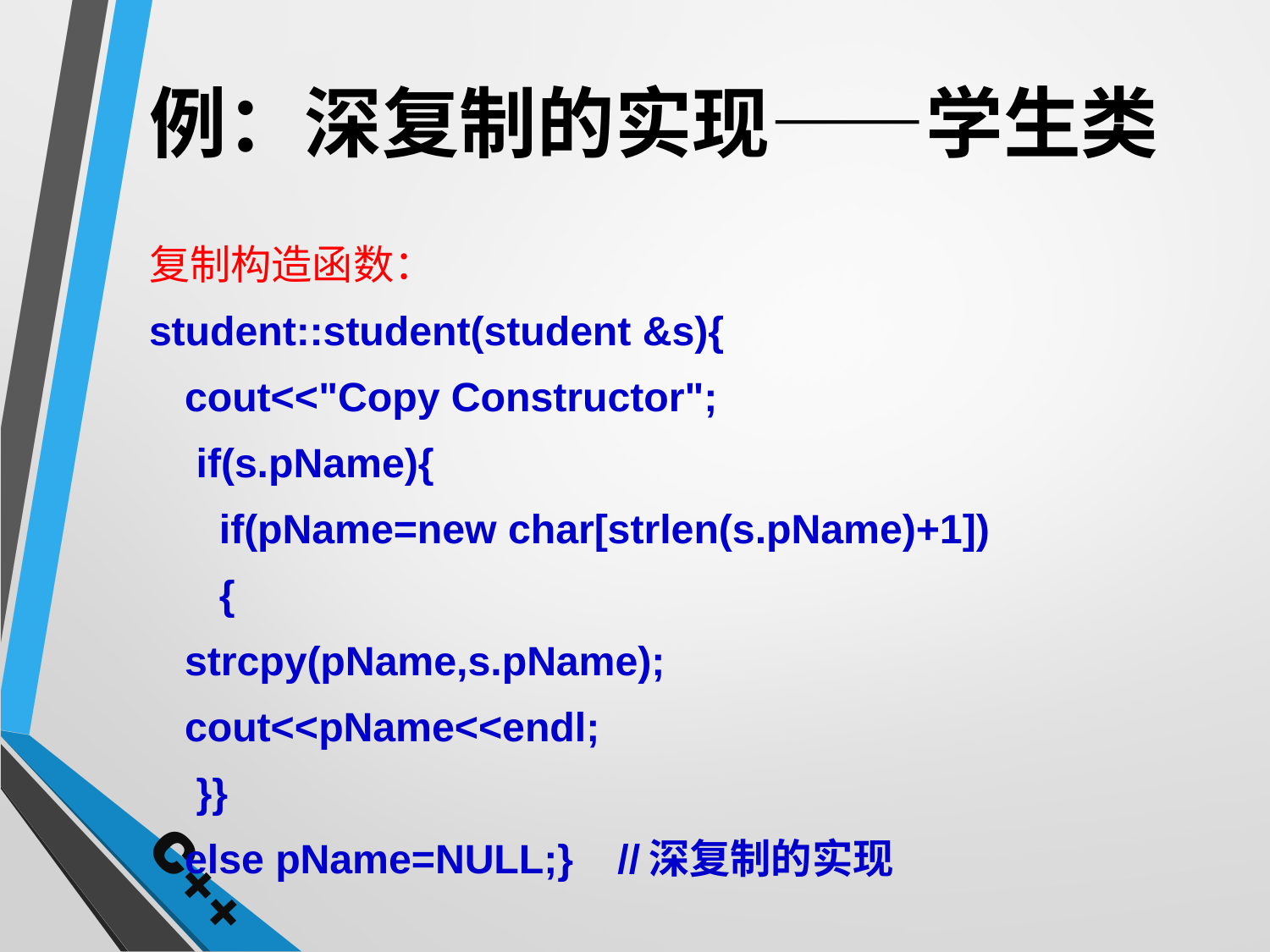

# 例：深复制的实现——学生类
复制构造函数：
student::student(student &s){
	cout<<"Copy Constructor";
	 if(s.pName){
	   if(pName=new char[strlen(s.pName)+1])
	   {
			strcpy(pName,s.pName);
			cout<<pName<<endl;
		 }}
		else pName=NULL;} 	 //深复制的实现